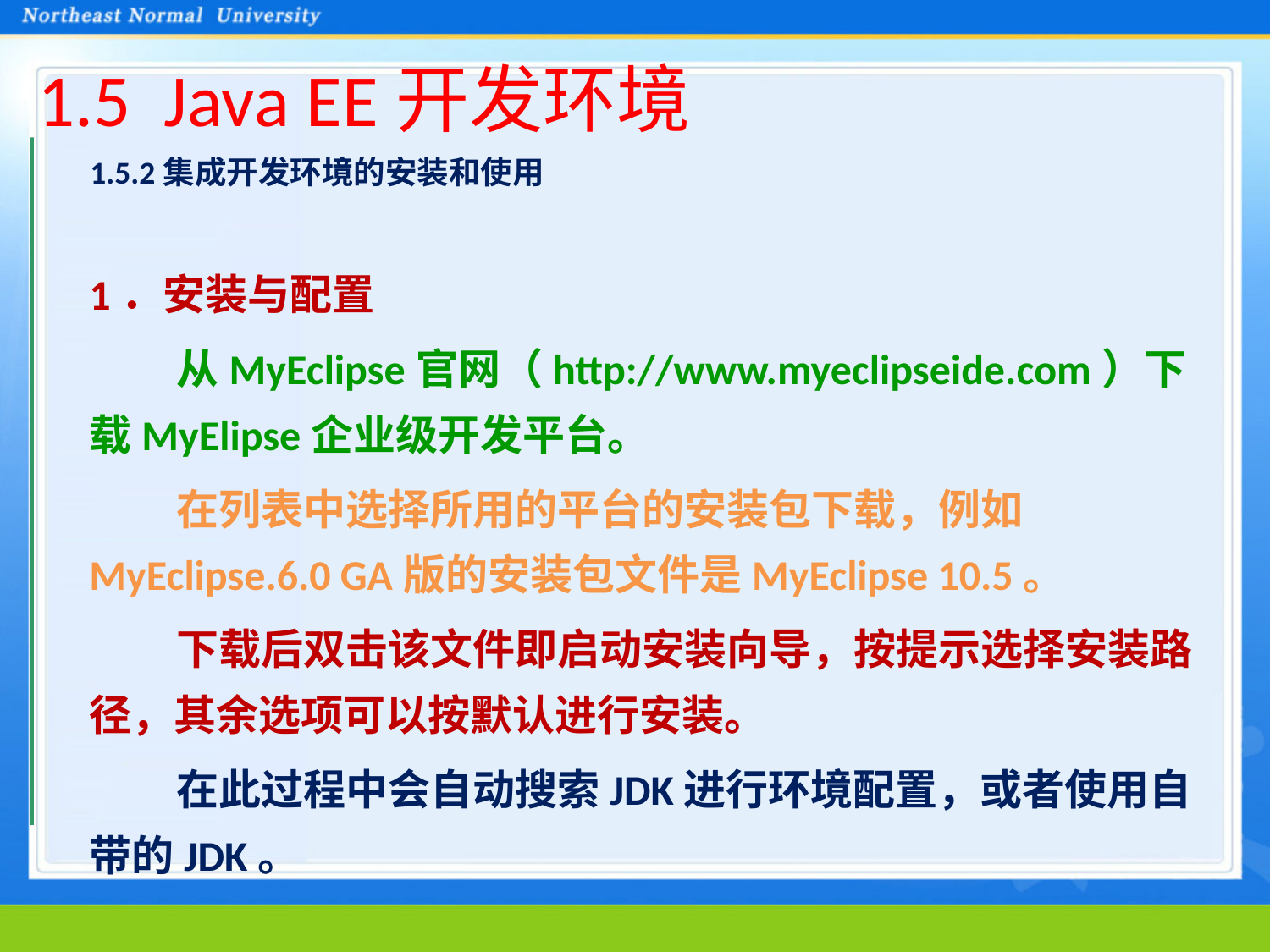

# 1.5  Java EE开发环境
1.5.2集成开发环境的安装和使用
1．安装与配置
从MyEclipse官网（http://www.myeclipseide.com）下载MyElipse企业级开发平台。
在列表中选择所用的平台的安装包下载，例如MyEclipse.6.0 GA版的安装包文件是MyEclipse 10.5。
下载后双击该文件即启动安装向导，按提示选择安装路径，其余选项可以按默认进行安装。
在此过程中会自动搜索JDK进行环境配置，或者使用自带的JDK。